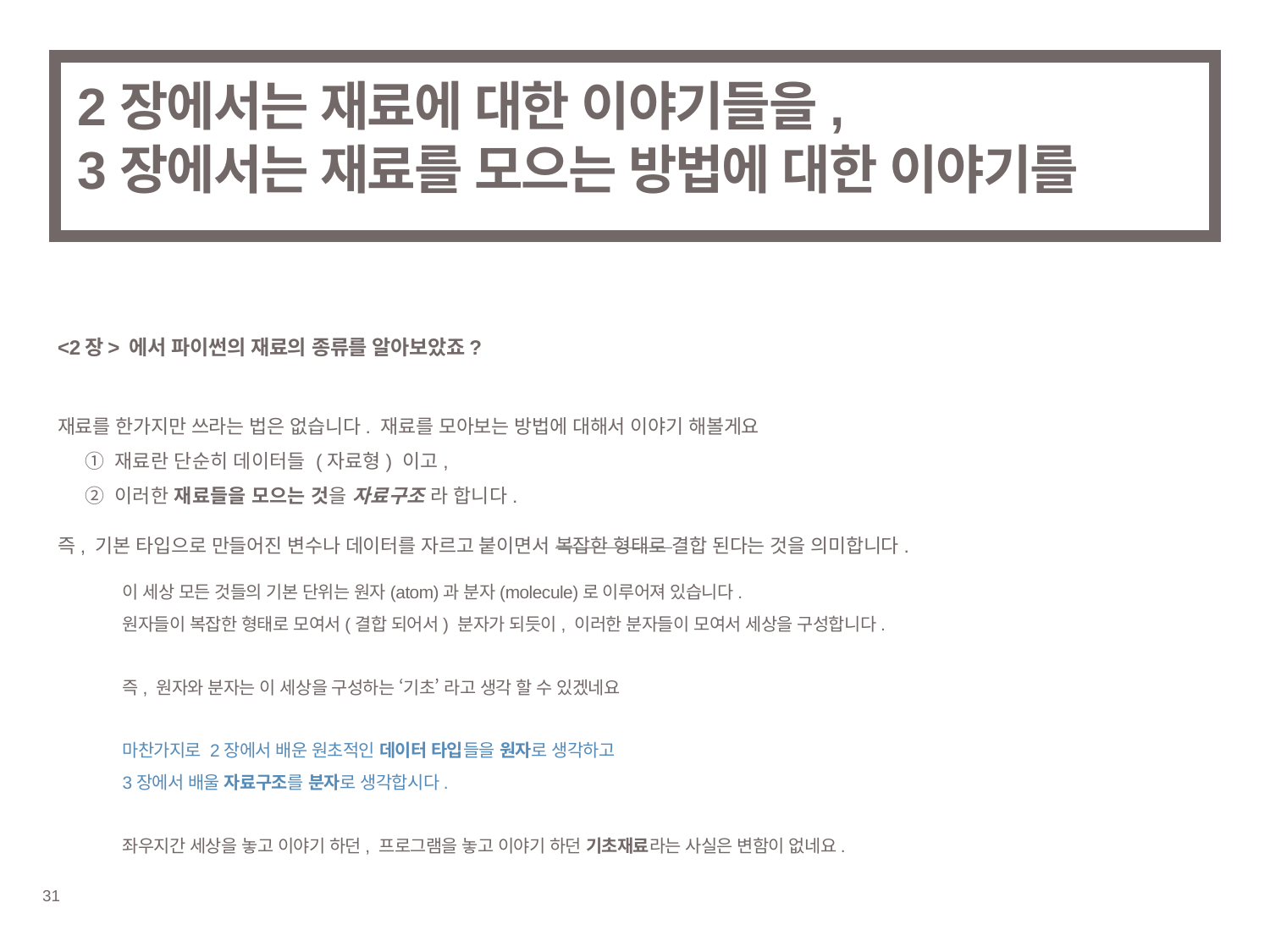

# 2장에서는 재료에 대한 이야기들을, 3장에서는 재료를 모으는 방법에 대한 이야기를
<2장> 에서 파이썬의 재료의 종류를 알아보았죠?
재료를 한가지만 쓰라는 법은 없습니다. 재료를 모아보는 방법에 대해서 이야기 해볼게요
     ① 재료란 단순히 데이터들 (자료형) 이고,
     ② 이러한 재료들을 모으는 것을 자료구조 라 합니다.
즉, 기본 타입으로 만들어진 변수나 데이터를 자르고 붙이면서 복잡한 형태로 결합 된다는 것을 의미합니다.
이 세상 모든 것들의 기본 단위는 원자(atom)과 분자(molecule)로 이루어져 있습니다.
원자들이 복잡한 형태로 모여서(결합 되어서) 분자가 되듯이, 이러한 분자들이 모여서 세상을 구성합니다.

즉, 원자와 분자는 이 세상을 구성하는 ‘기초’ 라고 생각 할 수 있겠네요

마찬가지로 2장에서 배운 원초적인 데이터 타입들을 원자로 생각하고
3장에서 배울 자료구조를 분자로 생각합시다.

좌우지간 세상을 놓고 이야기 하던, 프로그램을 놓고 이야기 하던 기초재료라는 사실은 변함이 없네요.